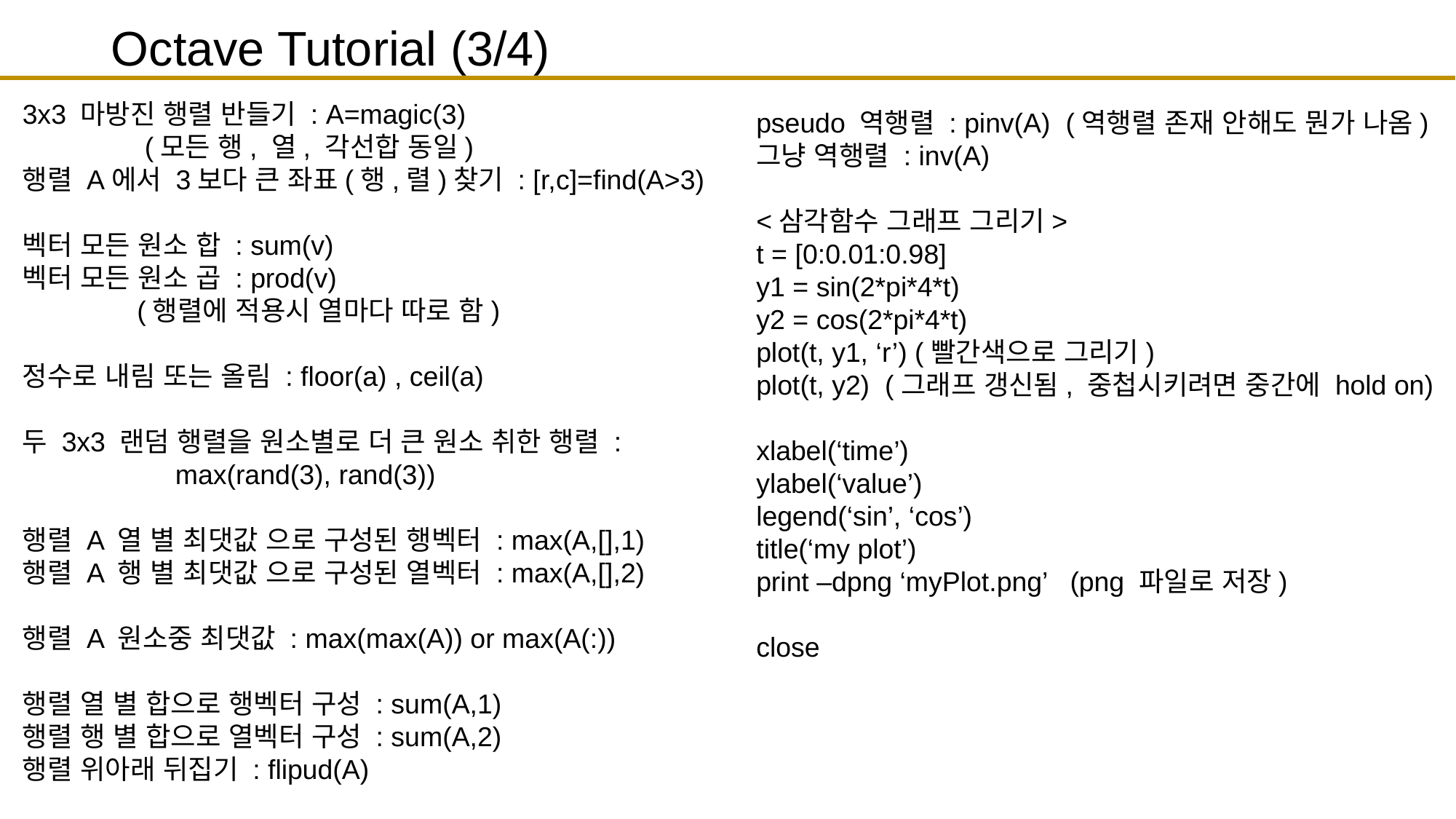

# Octave Tutorial (3/4)
3x3 마방진 행렬 반들기 : A=magic(3)
                (모든 행, 열, 각선합 동일)
행렬 A에서 3보다 큰 좌표(행,렬)찾기 : [r,c]=find(A>3)

벡터 모든 원소 합 : sum(v)
벡터 모든 원소 곱 : prod(v)
               (행렬에 적용시 열마다 따로 함)

정수로 내림 또는 올림 : floor(a) , ceil(a)

두 3x3 랜덤 행렬을 원소별로 더 큰 원소 취한 행렬 :
                    max(rand(3), rand(3))

행렬 A 열 별 최댓값 으로 구성된 행벡터 : max(A,[],1)
행렬 A 행 별 최댓값 으로 구성된 열벡터 : max(A,[],2)

행렬 A 원소중 최댓값 : max(max(A)) or max(A(:))

행렬 열 별 합으로 행벡터 구성 : sum(A,1)
행렬 행 별 합으로 열벡터 구성 : sum(A,2)
행렬 위아래 뒤집기 : flipud(A)
pseudo 역행렬 : pinv(A)  (역행렬 존재 안해도 뭔가 나옴)
그냥 역행렬 : inv(A)

<삼각함수 그래프 그리기>
t = [0:0.01:0.98]
y1 = sin(2*pi*4*t)
y2 = cos(2*pi*4*t)
plot(t, y1, ‘r’) (빨간색으로 그리기)
plot(t, y2)  (그래프 갱신됨, 중첩시키려면 중간에 hold on)

xlabel(‘time’)
ylabel(‘value’)
legend(‘sin’, ‘cos’)
title(‘my plot’)
print –dpng ‘myPlot.png’   (png 파일로 저장)

close